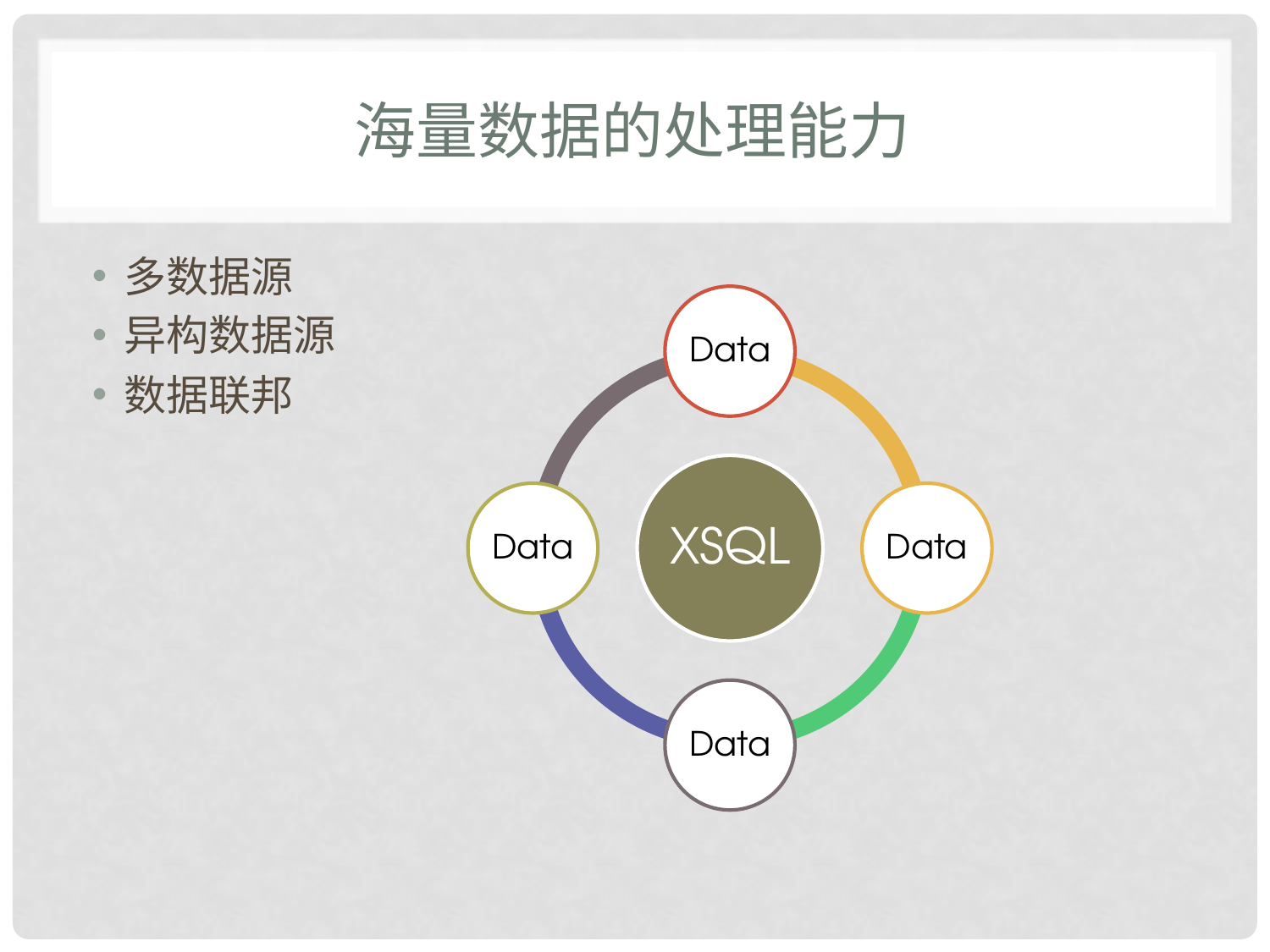

# 海量数据的处理能力
多数据源
异构数据源
数据联邦
XSQL
Data
Data
Data
Data